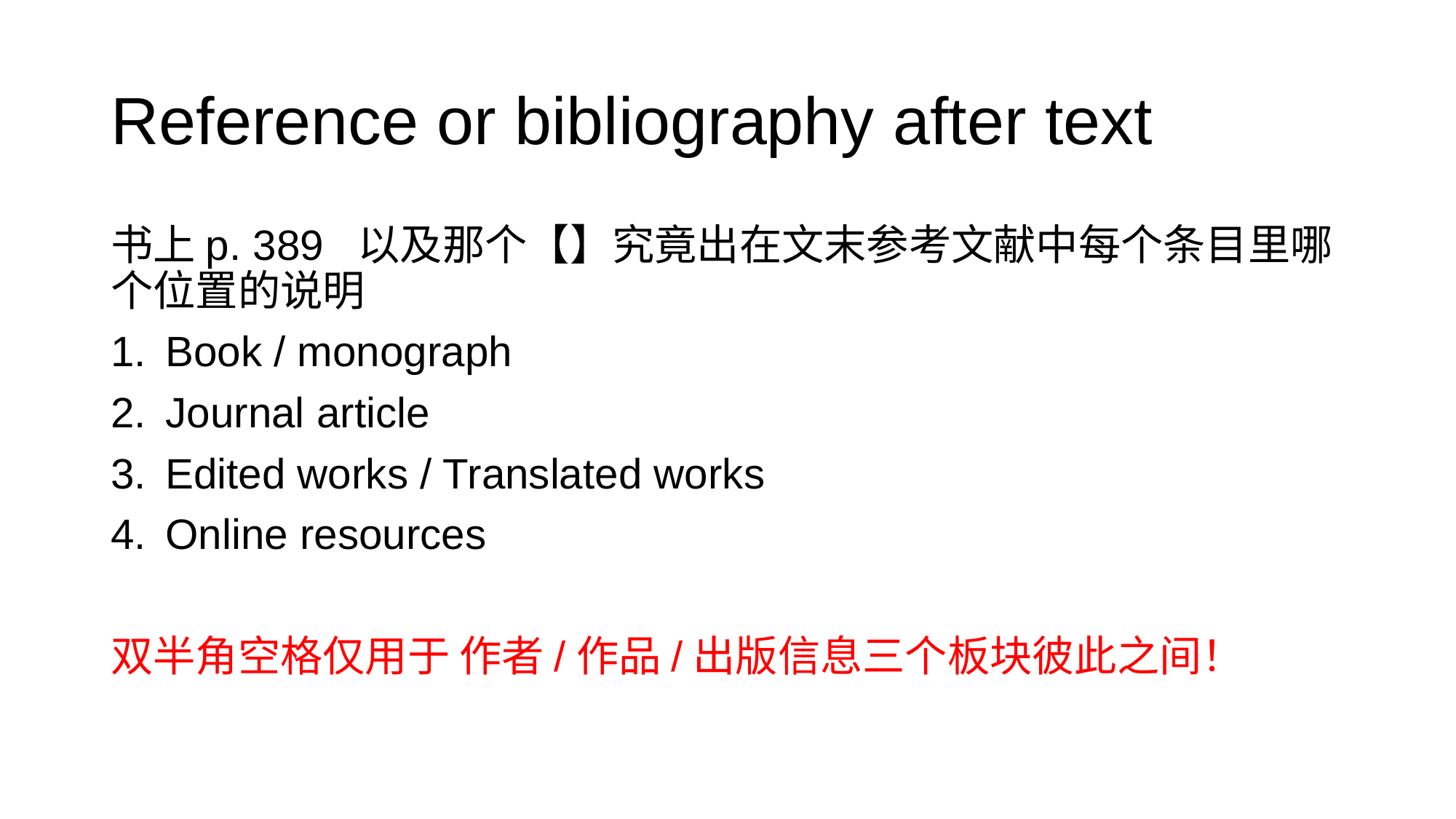

# Reference or bibliography after text
书上p. 389  以及那个【】究竟出在文末参考文献中每个条目里哪个位置的说明
Book / monograph
Journal article
Edited works / Translated works
Online resources

双半角空格仅用于 作者/作品/出版信息三个板块彼此之间！